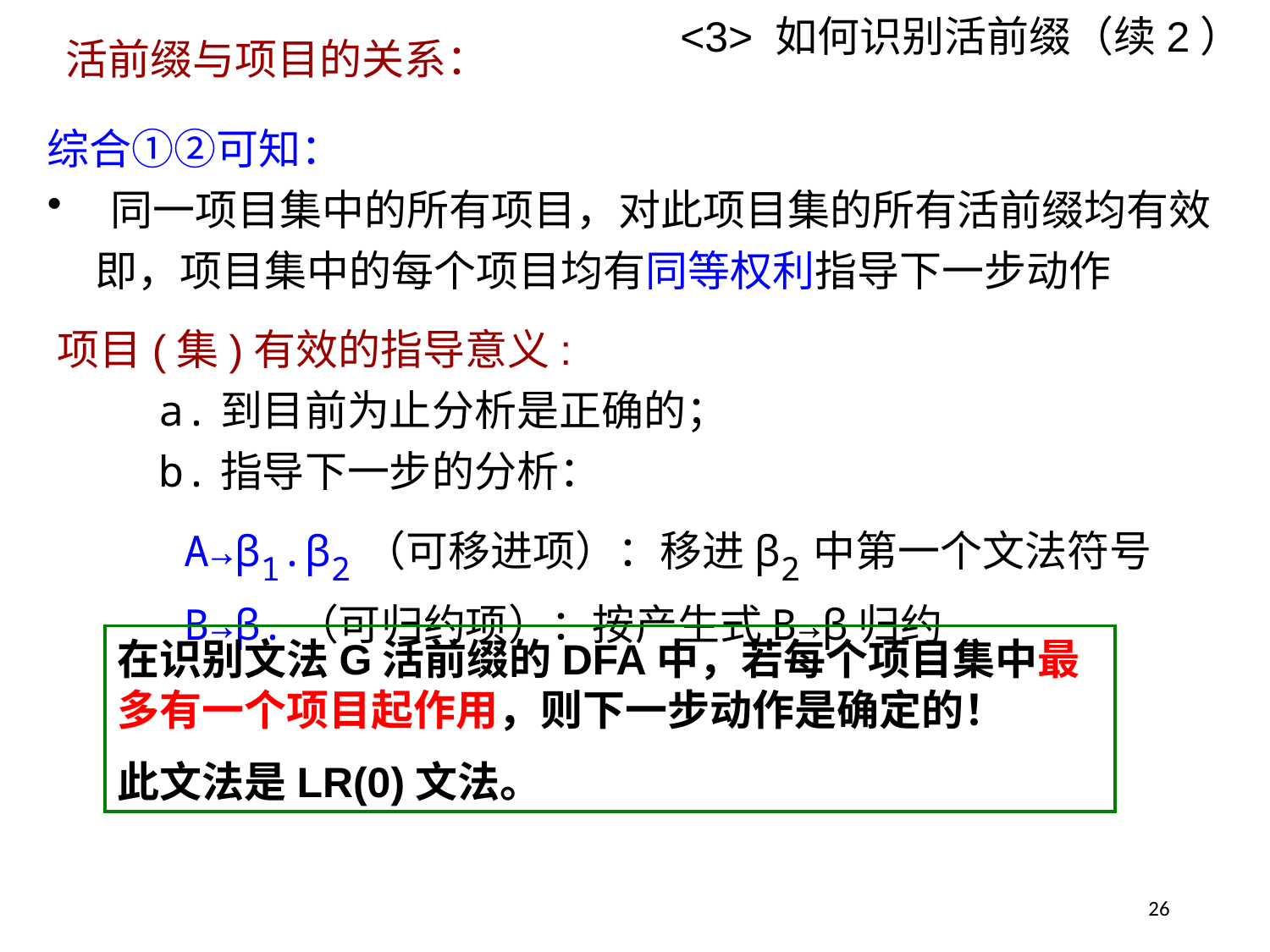

# <3> 如何识别活前缀（续2）
活前缀与项目的关系：
综合①②可知：
同一项目集中的所有项目，对此项目集的所有活前缀均有效
    即，项目集中的每个项目均有同等权利指导下一步动作
项目(集)有效的指导意义:
    a.到目前为止分析是正确的；
    b.指导下一步的分析：
	A→β1.β2（可移进项）：移进β2中第一个文法符号
	B→β.（可归约项）：按产生式B→β归约
在识别文法G活前缀的DFA中，若每个项目集中最多有一个项目起作用，则下一步动作是确定的！
此文法是LR(0)文法。
26